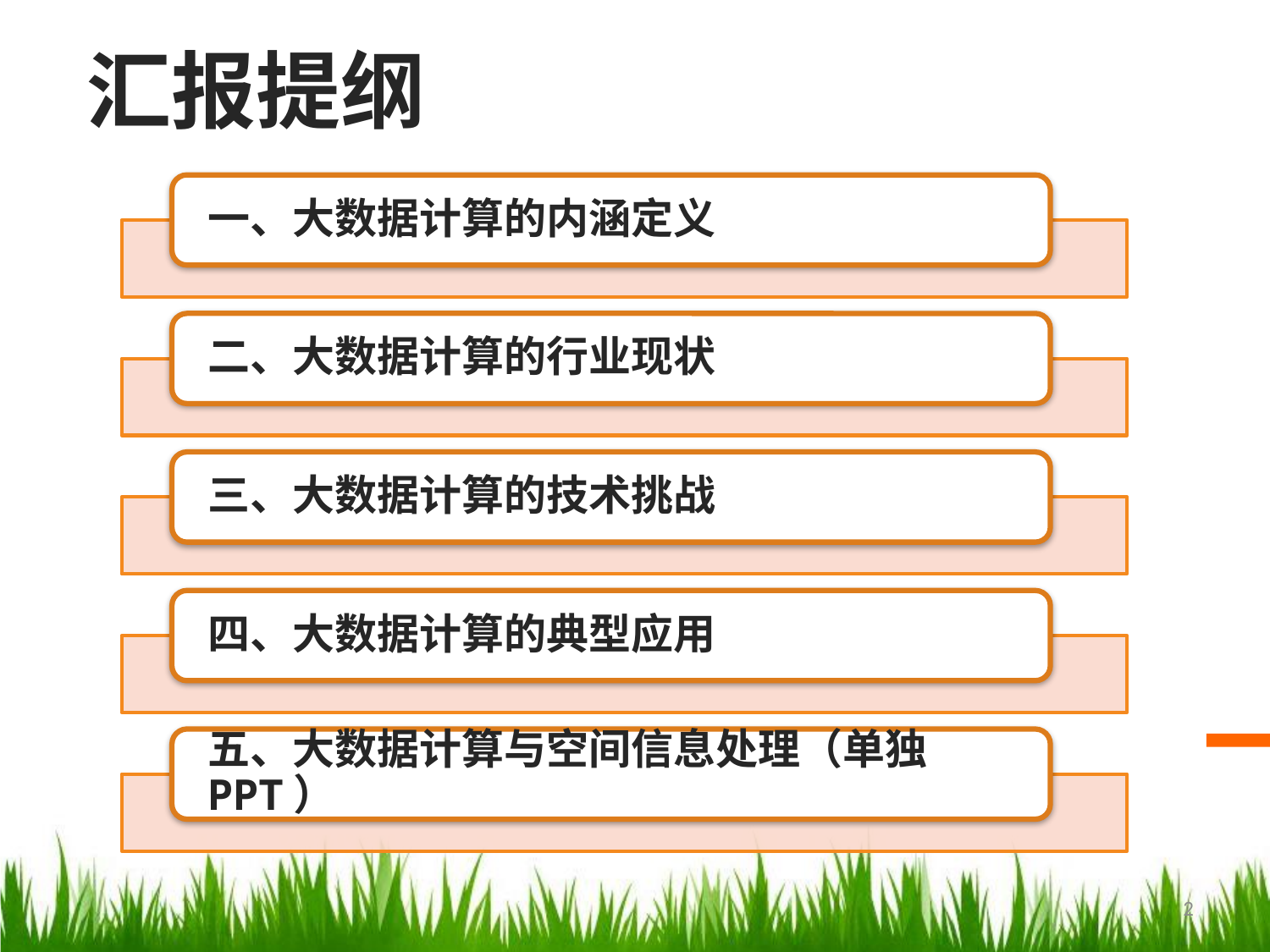

汇报提纲
一、大数据计算的内涵定义
二、大数据计算的行业现状
三、大数据计算的技术挑战
四、大数据计算的典型应用
五、大数据计算与空间信息处理（单独PPT）

2